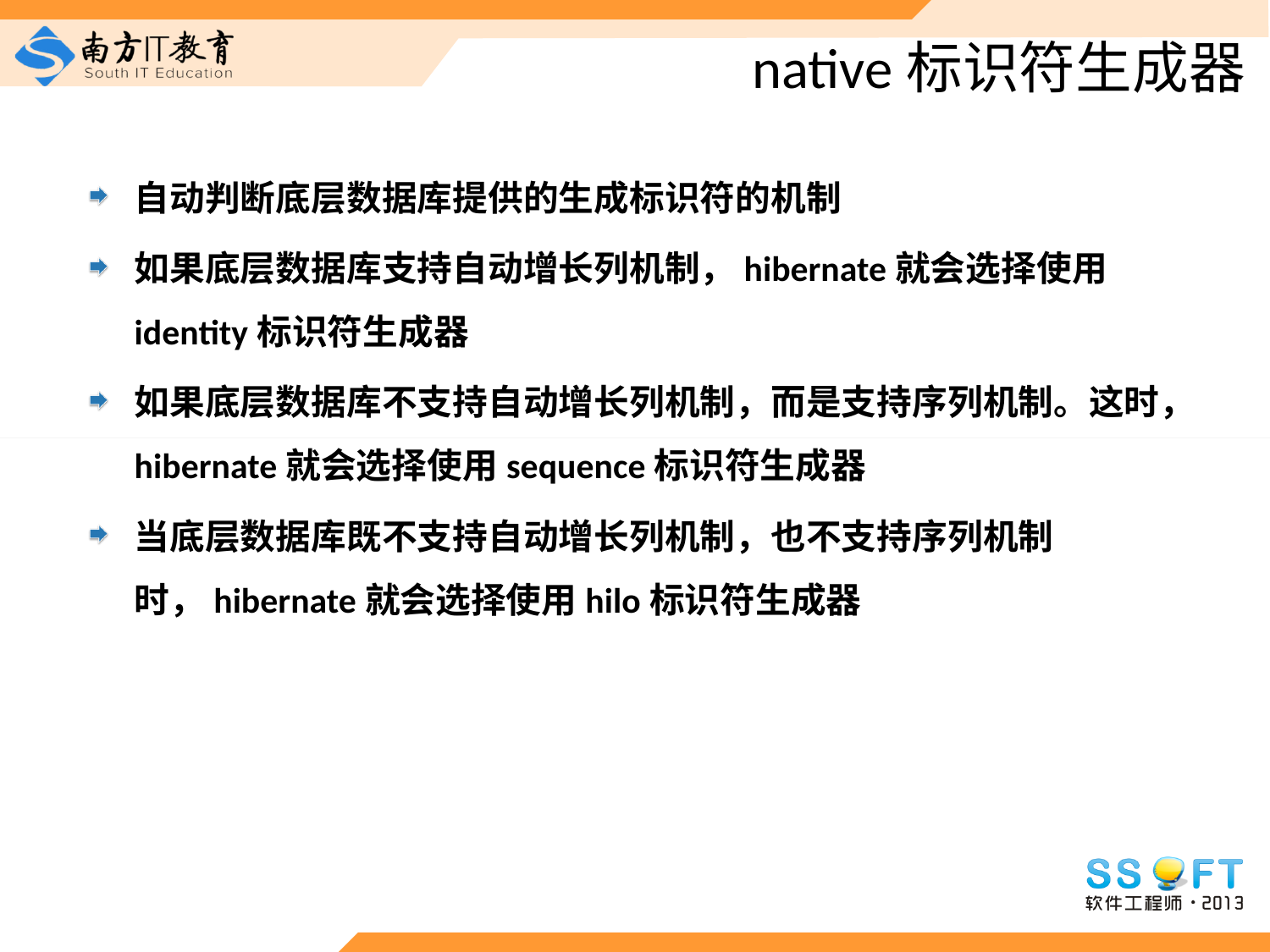

# native标识符生成器
自动判断底层数据库提供的生成标识符的机制
如果底层数据库支持自动增长列机制，hibernate就会选择使用identity标识符生成器
如果底层数据库不支持自动增长列机制，而是支持序列机制。这时，hibernate就会选择使用sequence标识符生成器
当底层数据库既不支持自动增长列机制，也不支持序列机制时，hibernate就会选择使用hilo标识符生成器